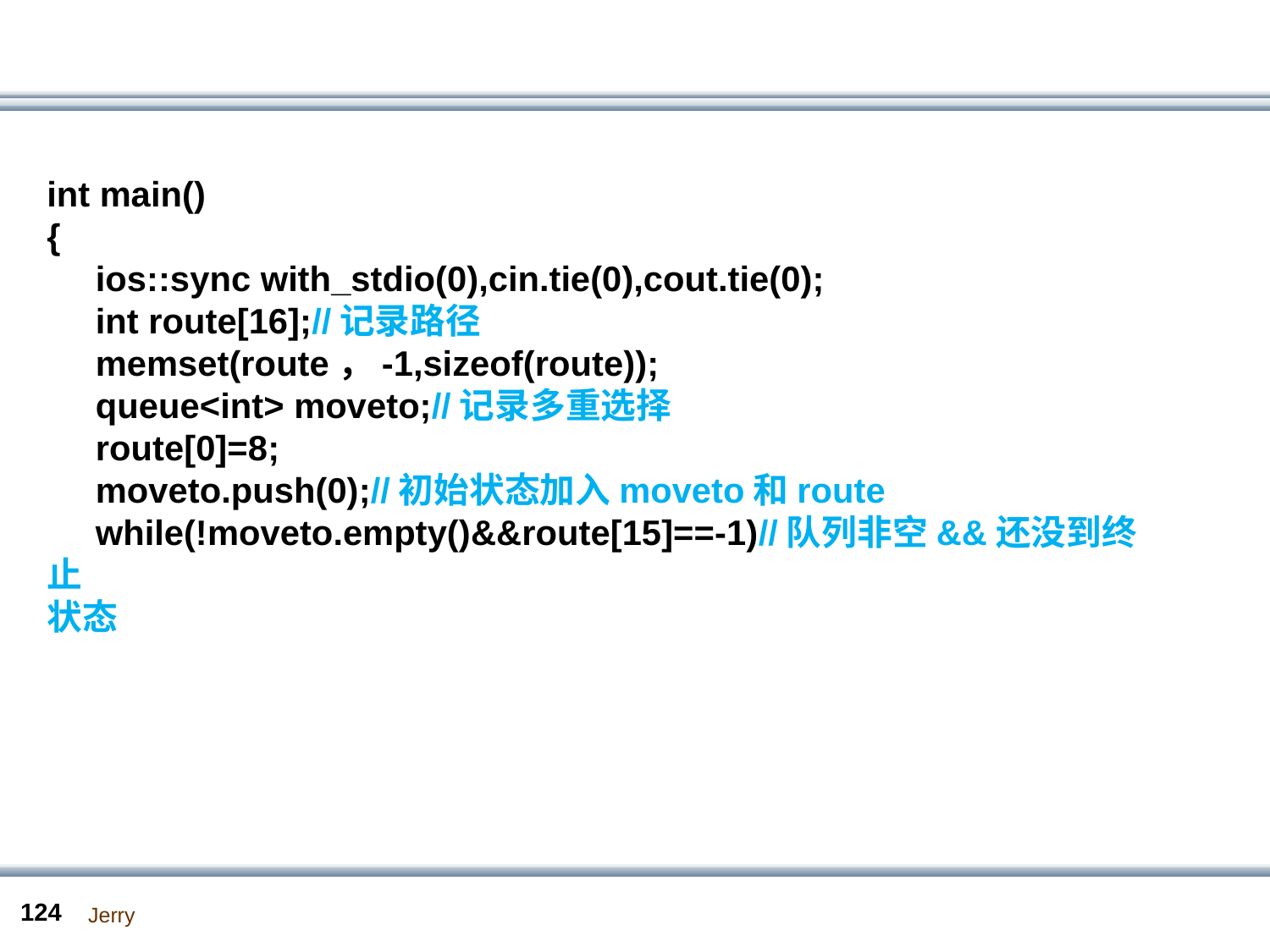

#
int main()
{
     ios::sync with_stdio(0),cin.tie(0),cout.tie(0);
     int route[16];//记录路径
     memset(route，-1,sizeof(route));
     queue<int> moveto;//记录多重选择
     route[0]=8;
     moveto.push(0);//初始状态加入moveto和route
     while(!moveto.empty()&&route[15]==-1)//队列非空&&还没到终止
状态